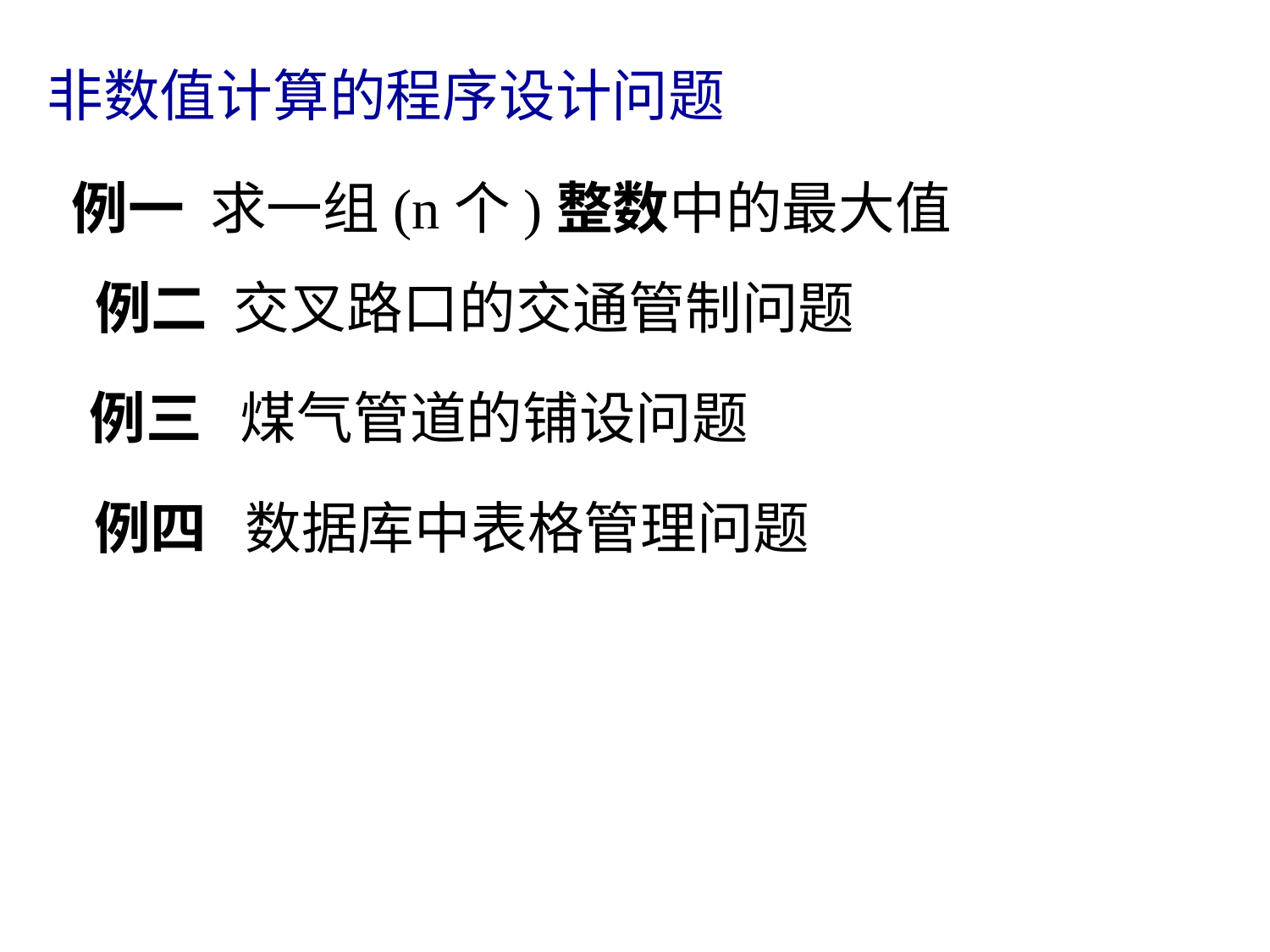

非数值计算的程序设计问题
例一  求一组(n个)整数中的最大值
例二  交叉路口的交通管制问题
例三   煤气管道的铺设问题
例四   数据库中表格管理问题